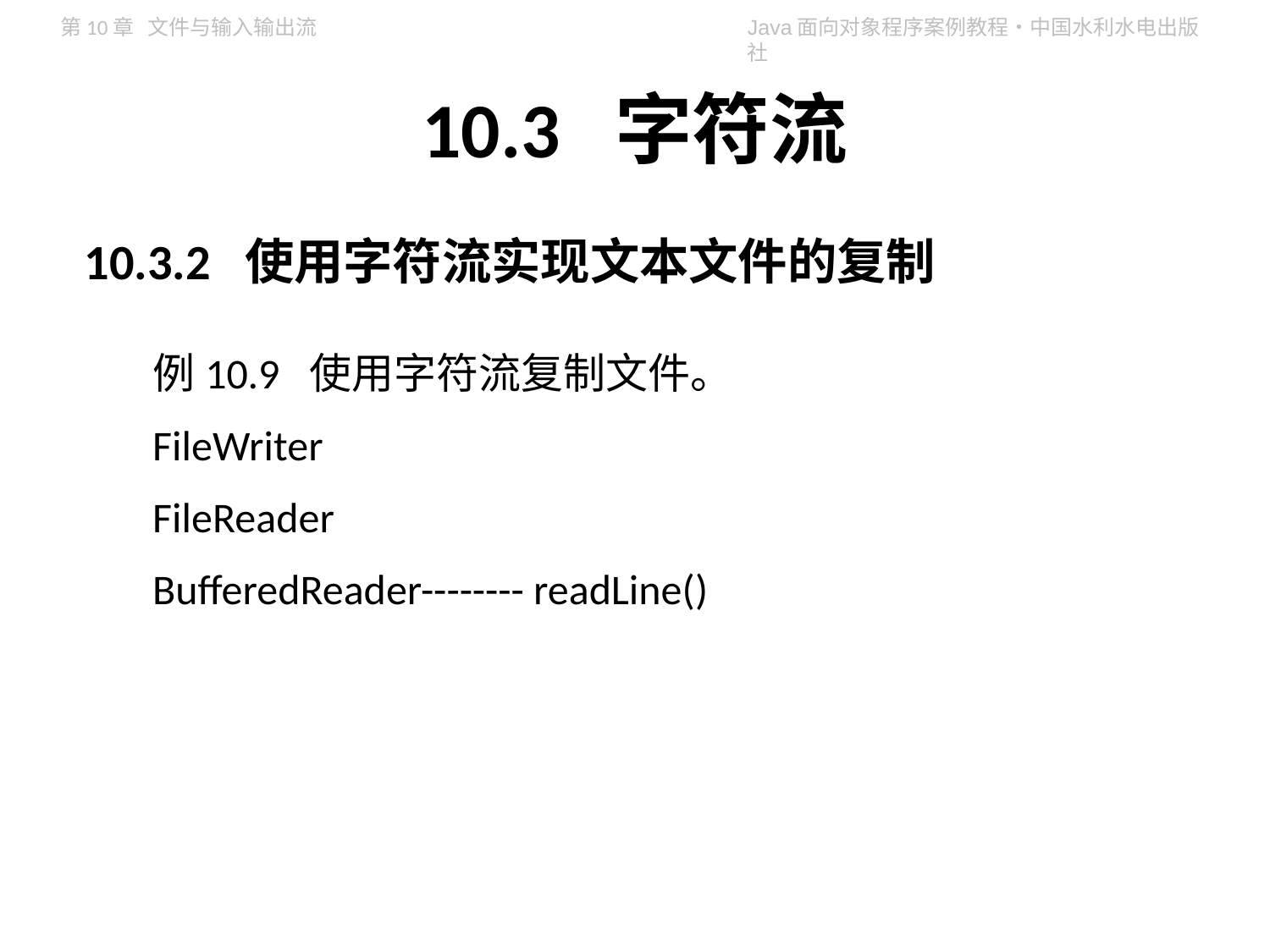

# 10.3  字符流
10.3.2  使用字符流实现文本文件的复制
例10.9  使用字符流复制文件。
FileWriter
FileReader
BufferedReader-------- readLine()